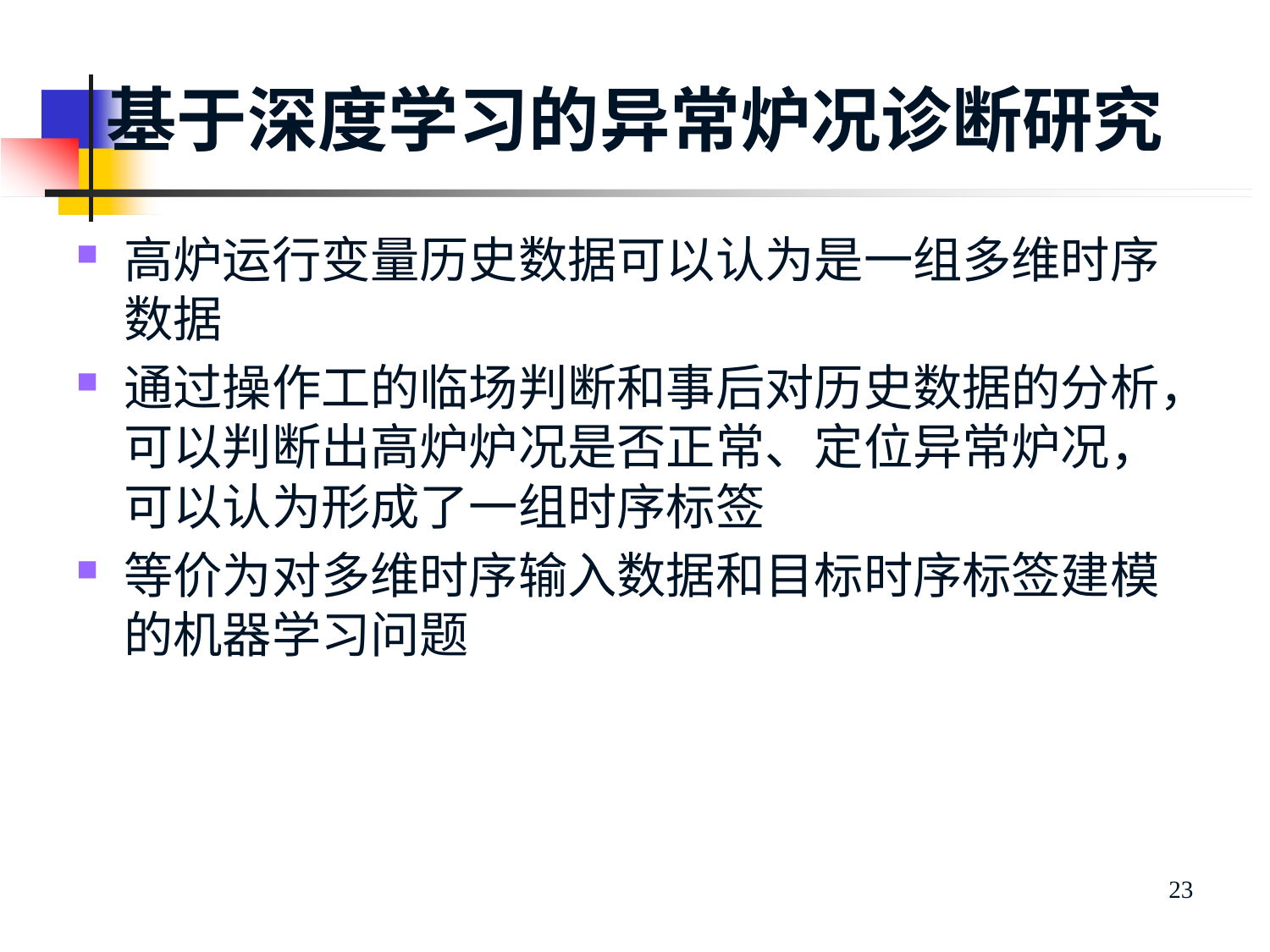

# 基于深度学习的异常炉况诊断研究
高炉运行变量历史数据可以认为是一组多维时序数据
通过操作工的临场判断和事后对历史数据的分析，可以判断出高炉炉况是否正常、定位异常炉况，可以认为形成了一组时序标签
等价为对多维时序输入数据和目标时序标签建模的机器学习问题
23